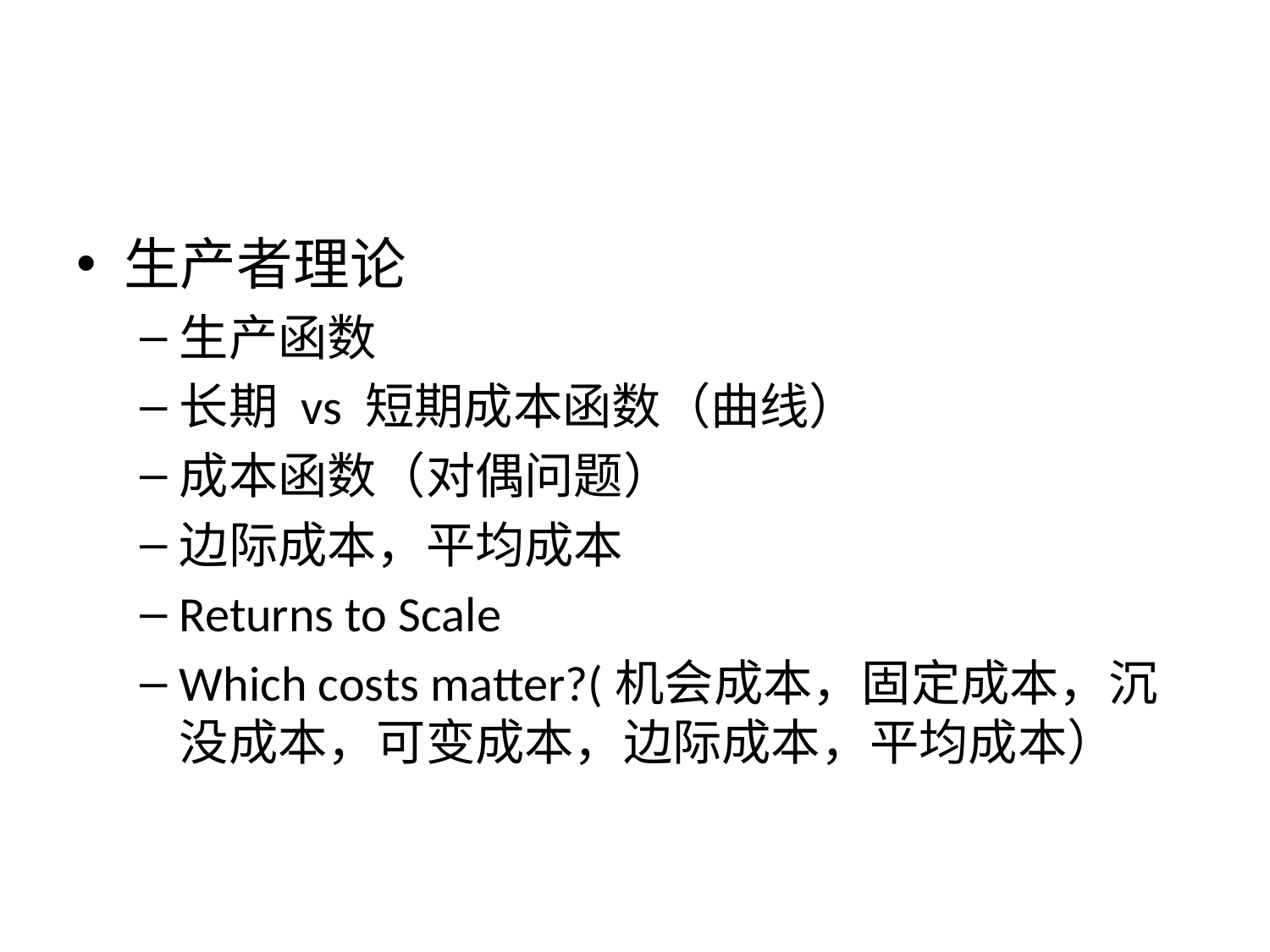

#
生产者理论
生产函数
长期 vs 短期成本函数（曲线）
成本函数（对偶问题）
边际成本，平均成本
Returns to Scale
Which costs matter?(机会成本，固定成本，沉没成本，可变成本，边际成本，平均成本）